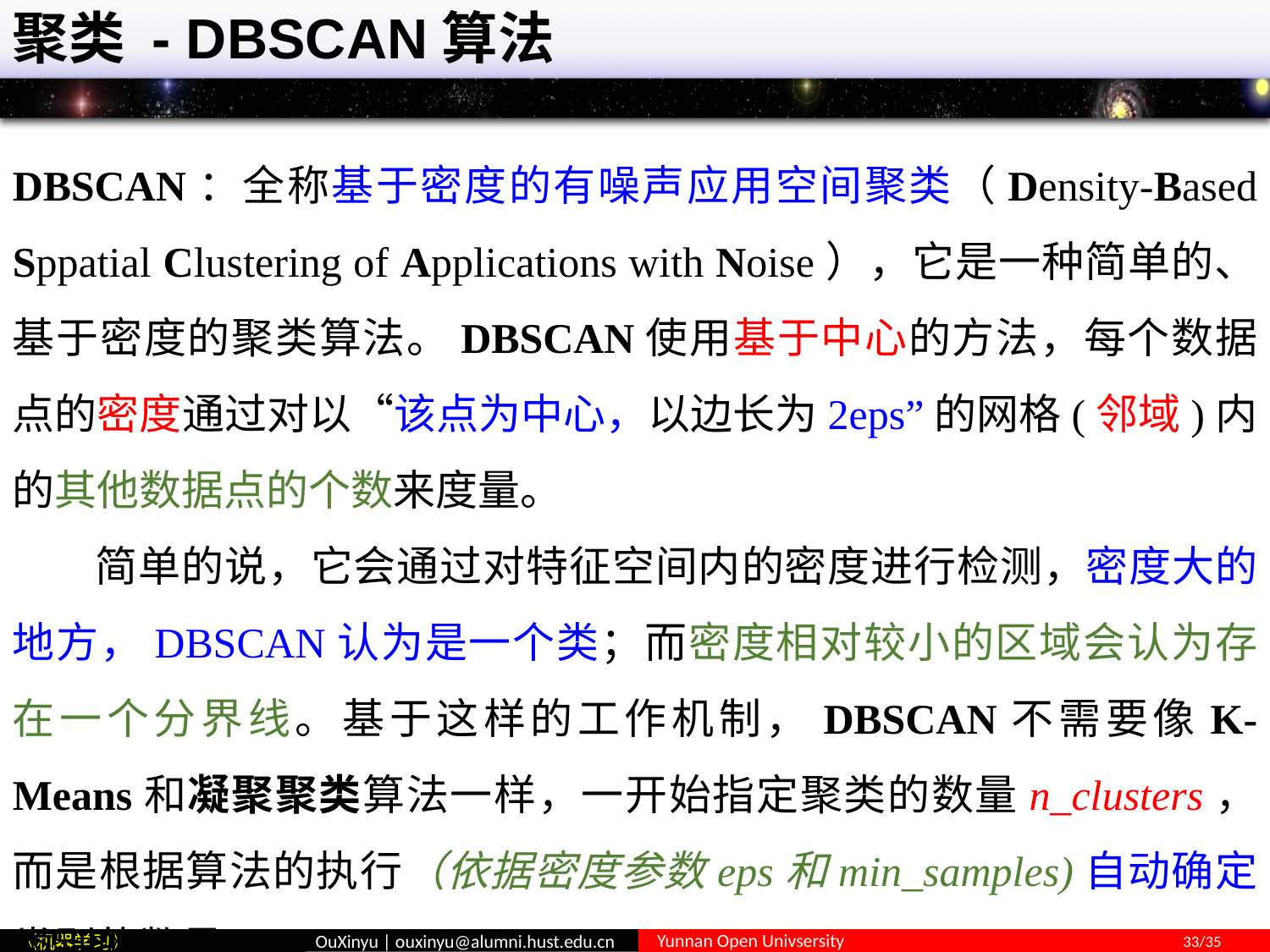

# 聚类 - DBSCAN算法
DBSCAN：全称基于密度的有噪声应用空间聚类（Density-Based Sppatial Clustering of Applications with Noise），它是一种简单的、基于密度的聚类算法。DBSCAN使用基于中心的方法，每个数据点的密度通过对以“该点为中心，以边长为2eps”的网格(邻域)内的其他数据点的个数来度量。
       简单的说，它会通过对特征空间内的密度进行检测，密度大的地方，DBSCAN认为是一个类；而密度相对较小的区域会认为存在一个分界线。基于这样的工作机制，DBSCAN不需要像K-Means和凝聚聚类算法一样，一开始指定聚类的数量n_clusters，而是根据算法的执行（依据密度参数eps和min_samples)自动确定类别的数量。